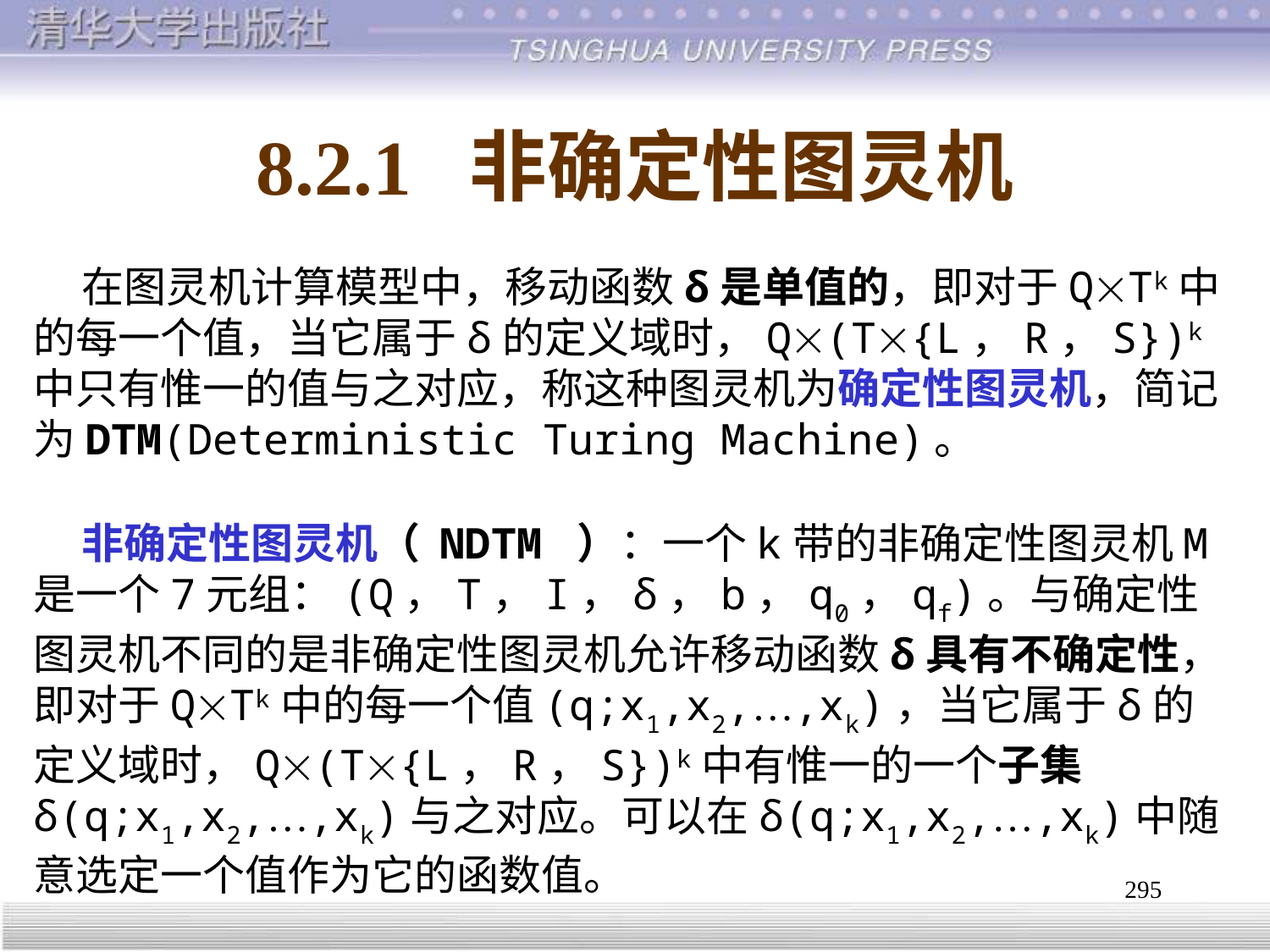

# 8.2.1  非确定性图灵机
    在图灵机计算模型中，移动函数δ是单值的，即对于Q×Tk中的每一个值，当它属于δ的定义域时，Q×(T×{L，R，S})k中只有惟一的值与之对应，称这种图灵机为确定性图灵机，简记为DTM(Deterministic Turing Machine)。
    非确定性图灵机（ NDTM ）：一个k带的非确定性图灵机M是一个7元组：(Q，T，I，δ，b，q0，qf)。与确定性图灵机不同的是非确定性图灵机允许移动函数δ具有不确定性，即对于Q×Tk中的每一个值(q;x1,x2,…,xk)，当它属于δ的定义域时，Q×(T×{L，R，S})k中有惟一的一个子集δ(q;x1,x2,…,xk)与之对应。可以在δ(q;x1,x2,…,xk)中随意选定一个值作为它的函数值。
295